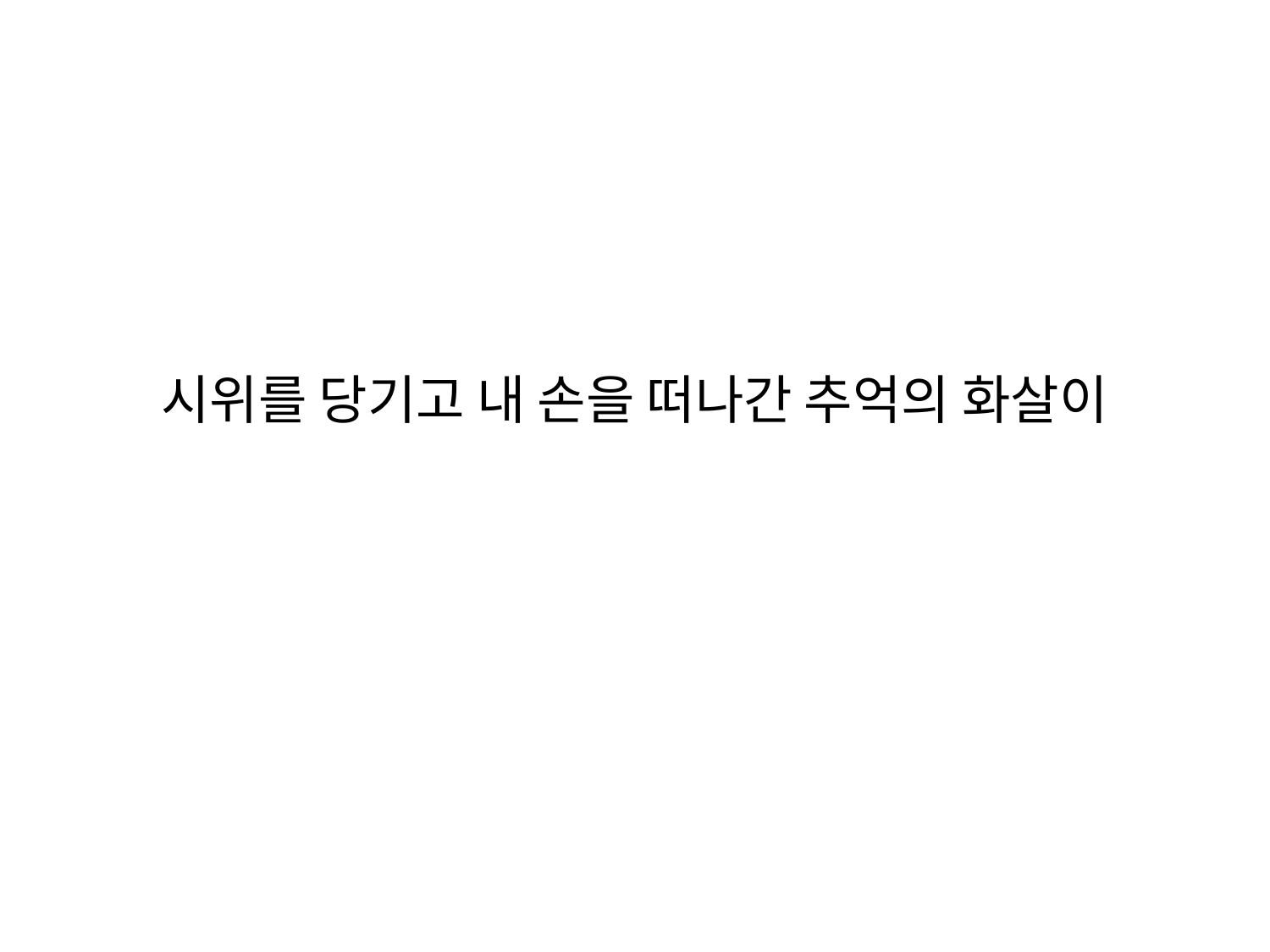

# 시위를 당기고 내 손을 떠나간 추억의 화살이